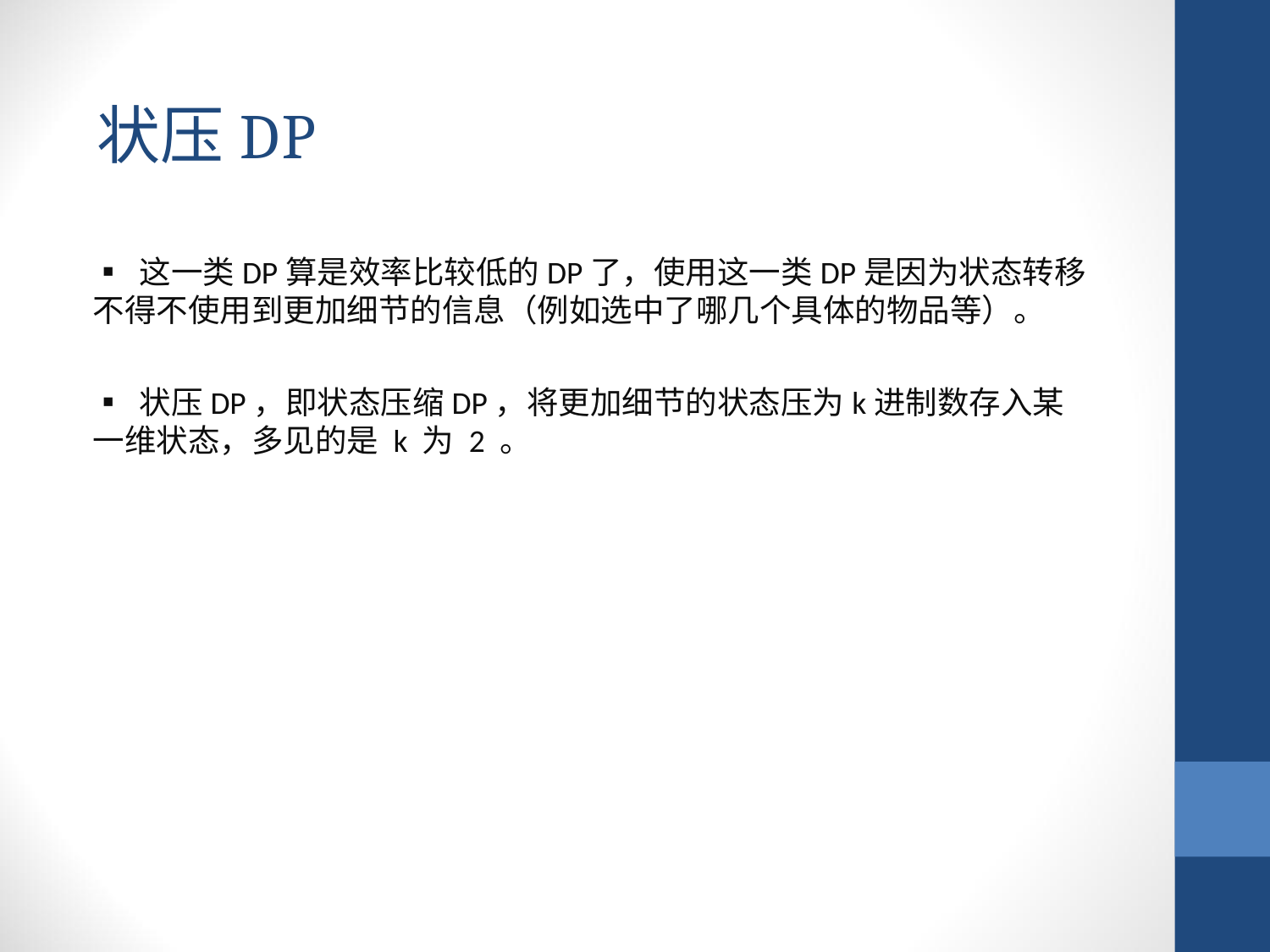

状压DP
▪ 这一类DP算是效率比较低的DP了，使用这一类DP是因为状态转移不得不使用到更加细节的信息（例如选中了哪几个具体的物品等）。
▪ 状压DP，即状态压缩DP，将更加细节的状态压为k进制数存入某一维状态，多见的是 k 为 2 。